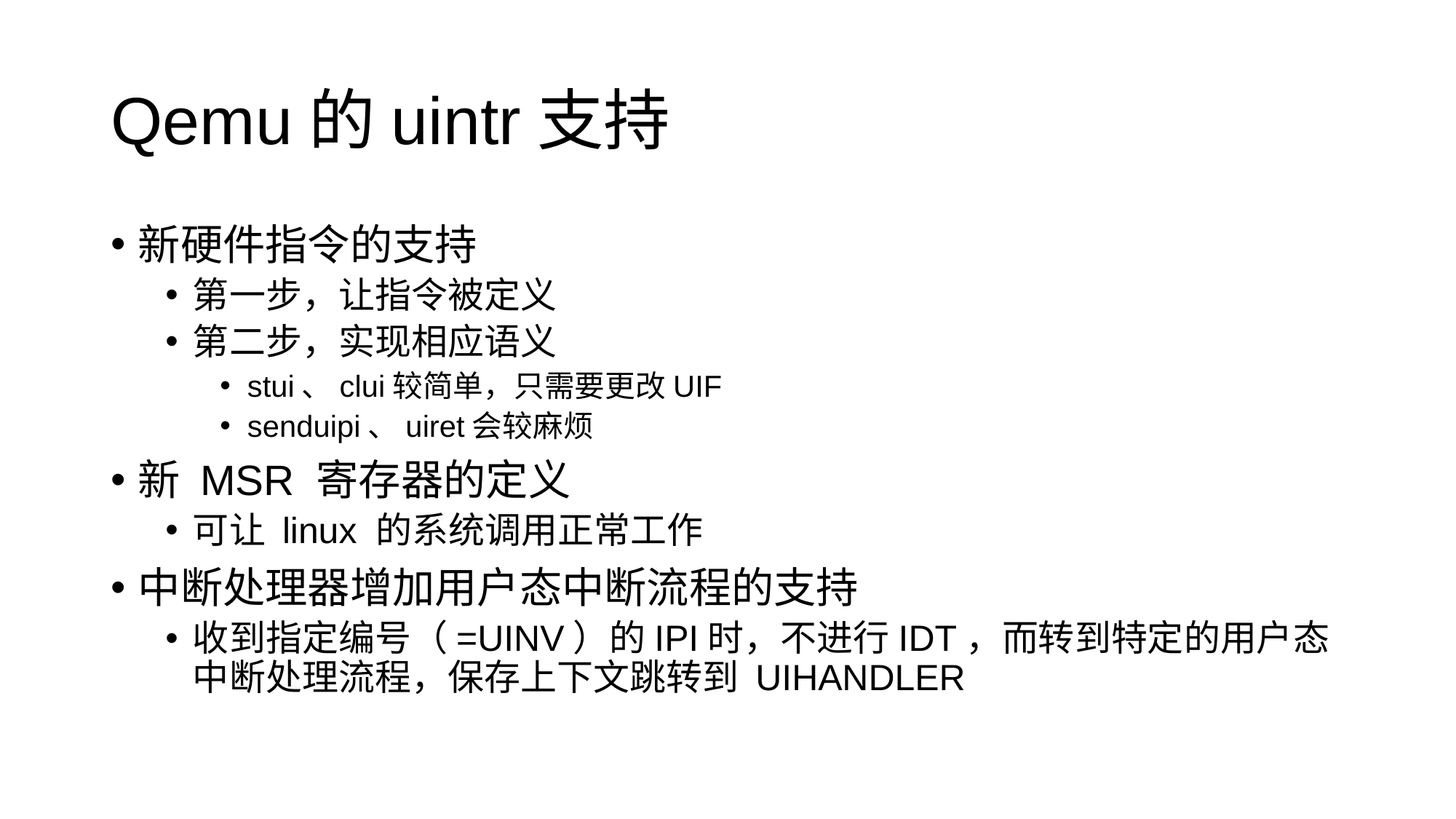

# Qemu的uintr支持
新硬件指令的支持
第一步，让指令被定义
第二步，实现相应语义
stui、clui较简单，只需要更改UIF
senduipi、uiret会较麻烦
新 MSR 寄存器的定义
可让 linux 的系统调用正常工作
中断处理器增加用户态中断流程的支持
收到指定编号（=UINV）的IPI时，不进行IDT，而转到特定的用户态中断处理流程，保存上下文跳转到 UIHANDLER